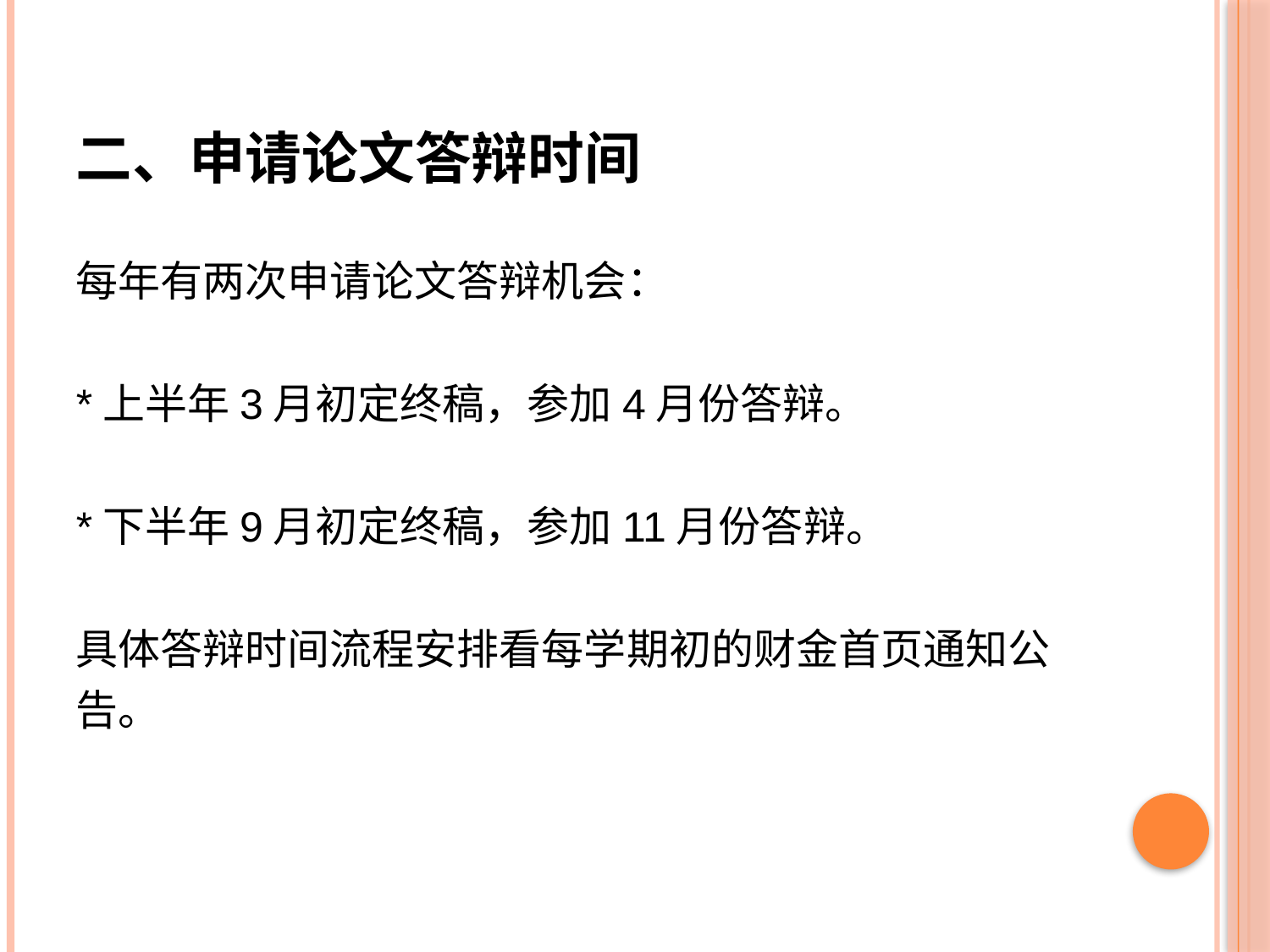

# 二、申请论文答辩时间
每年有两次申请论文答辩机会：

*上半年3月初定终稿，参加4月份答辩。

*下半年9月初定终稿，参加11月份答辩。

具体答辩时间流程安排看每学期初的财金首页通知公
告。